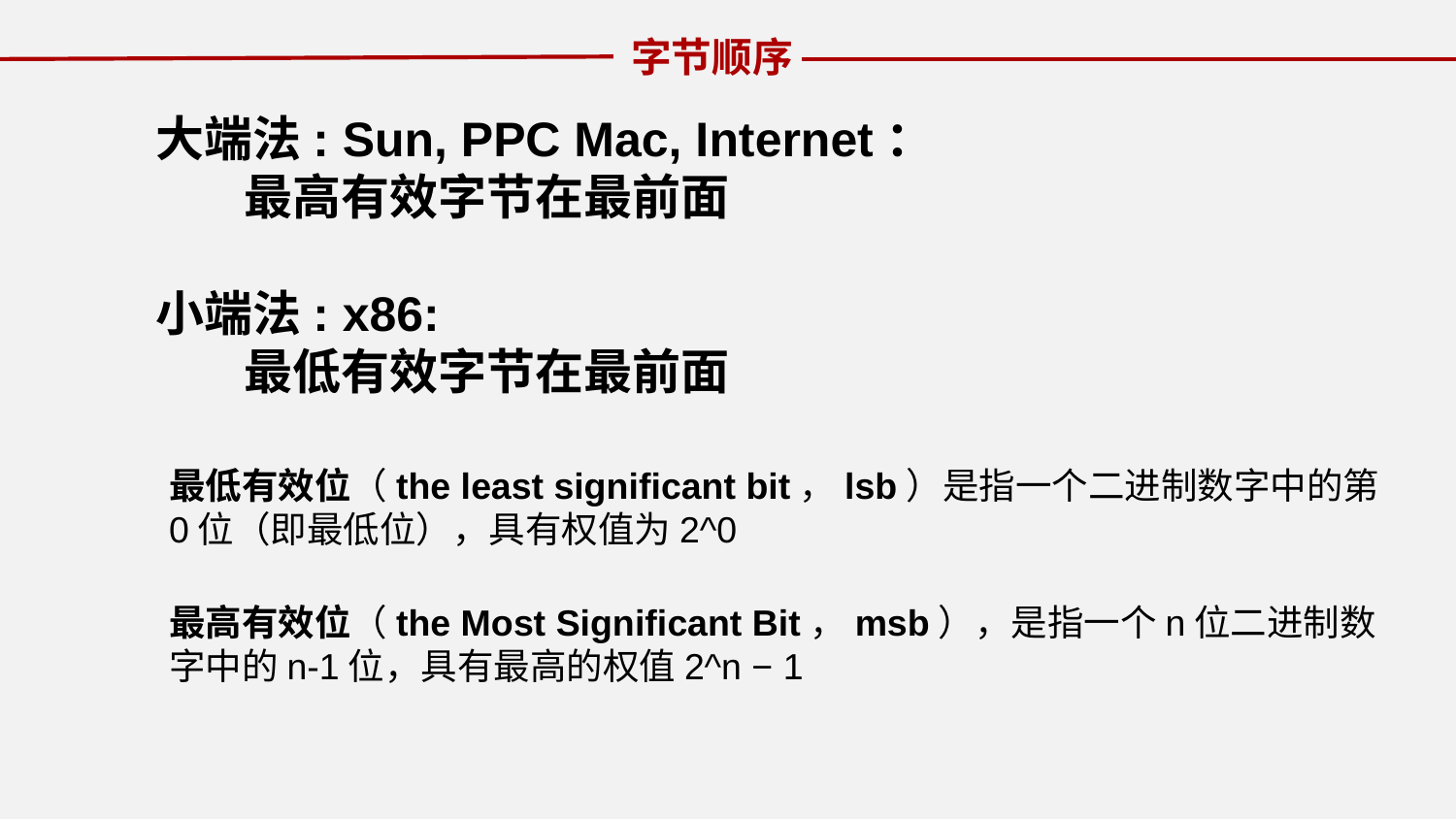

字节顺序
大端法: Sun, PPC Mac, Internet：
       最高有效字节在最前面

小端法: x86:
       最低有效字节在最前面
标签文字
标签文字
最低有效位（the least significant bit，lsb）是指一个二进制数字中的第0位（即最低位），具有权值为2^0
最高有效位（the Most Significant Bit，msb），是指一个n位二进制数字中的n-1位，具有最高的权值2^n − 1